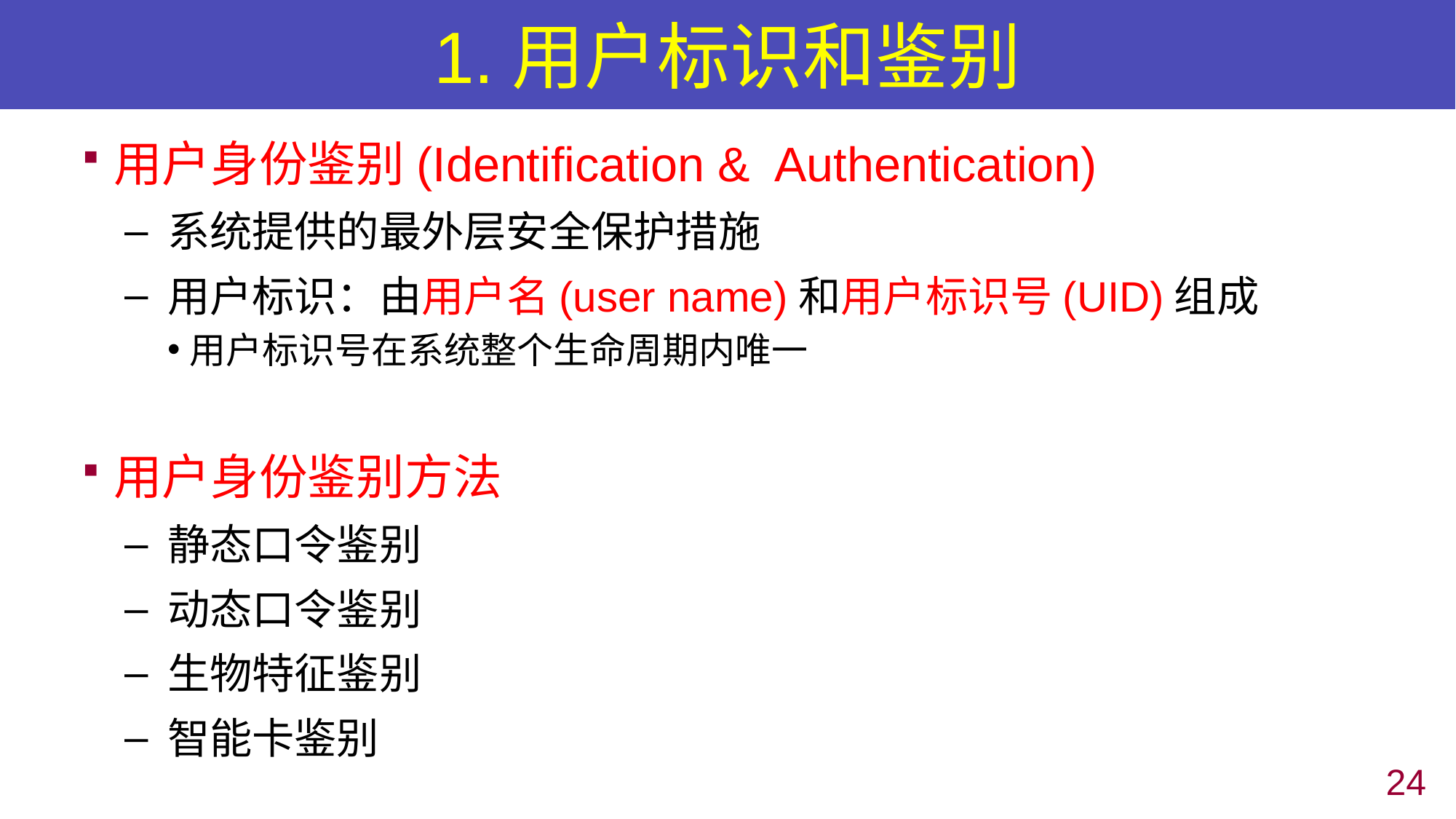

# 1.用户标识和鉴别
用户身份鉴别(Identification &  Authentication)
系统提供的最外层安全保护措施
用户标识：由用户名(user name)和用户标识号(UID)组成
用户标识号在系统整个生命周期内唯一

用户身份鉴别方法
静态口令鉴别
动态口令鉴别
生物特征鉴别
智能卡鉴别
24